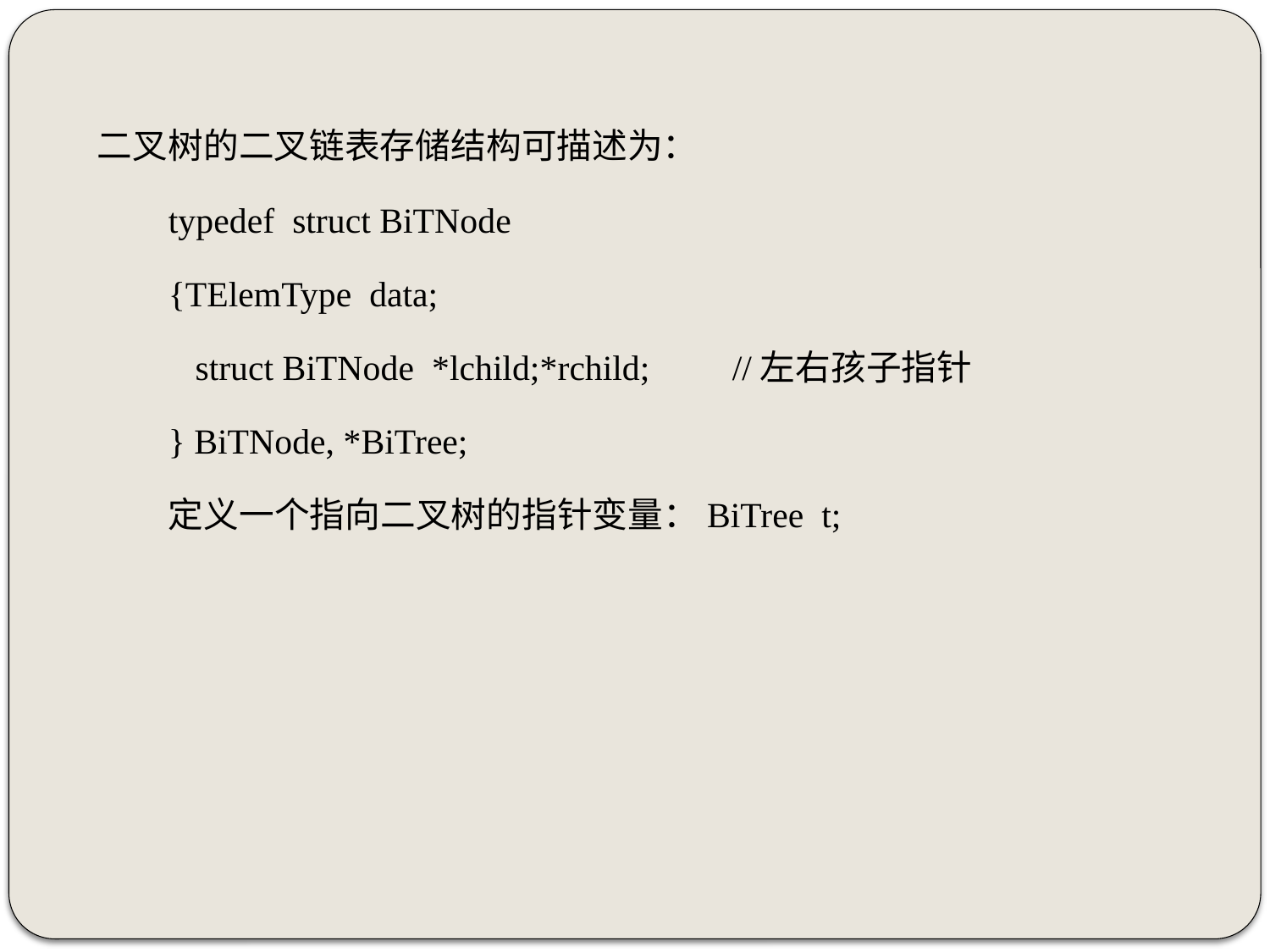

二叉树的二叉链表存储结构可描述为：
        typedef  struct BiTNode
        {TElemType  data;
           struct BiTNode  *lchild;*rchild;	//左右孩子指针
        } BiTNode, *BiTree;
        定义一个指向二叉树的指针变量：BiTree  t;